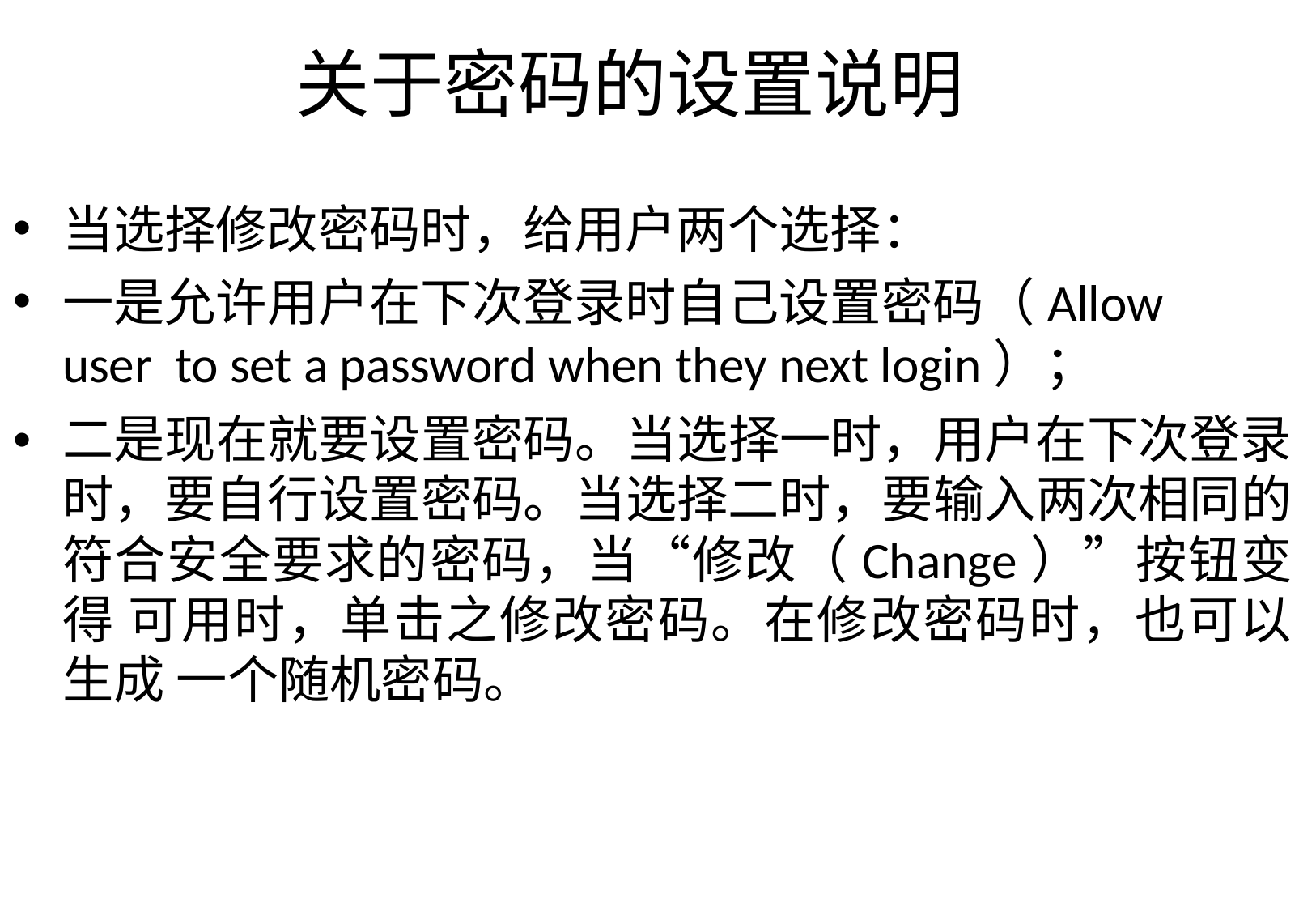

# 关于密码的设置说明
当选择修改密码时，给用户两个选择：
一是允许用户在下次登录时自己设置密码（Allow user  to set a password when they next login）；
二是现在就要设置密码。当选择一时，用户在下次登录 时，要自行设置密码。当选择二时，要输入两次相同的 符合安全要求的密码，当“修改（Change）”按钮变得 可用时，单击之修改密码。在修改密码时，也可以生成 一个随机密码。